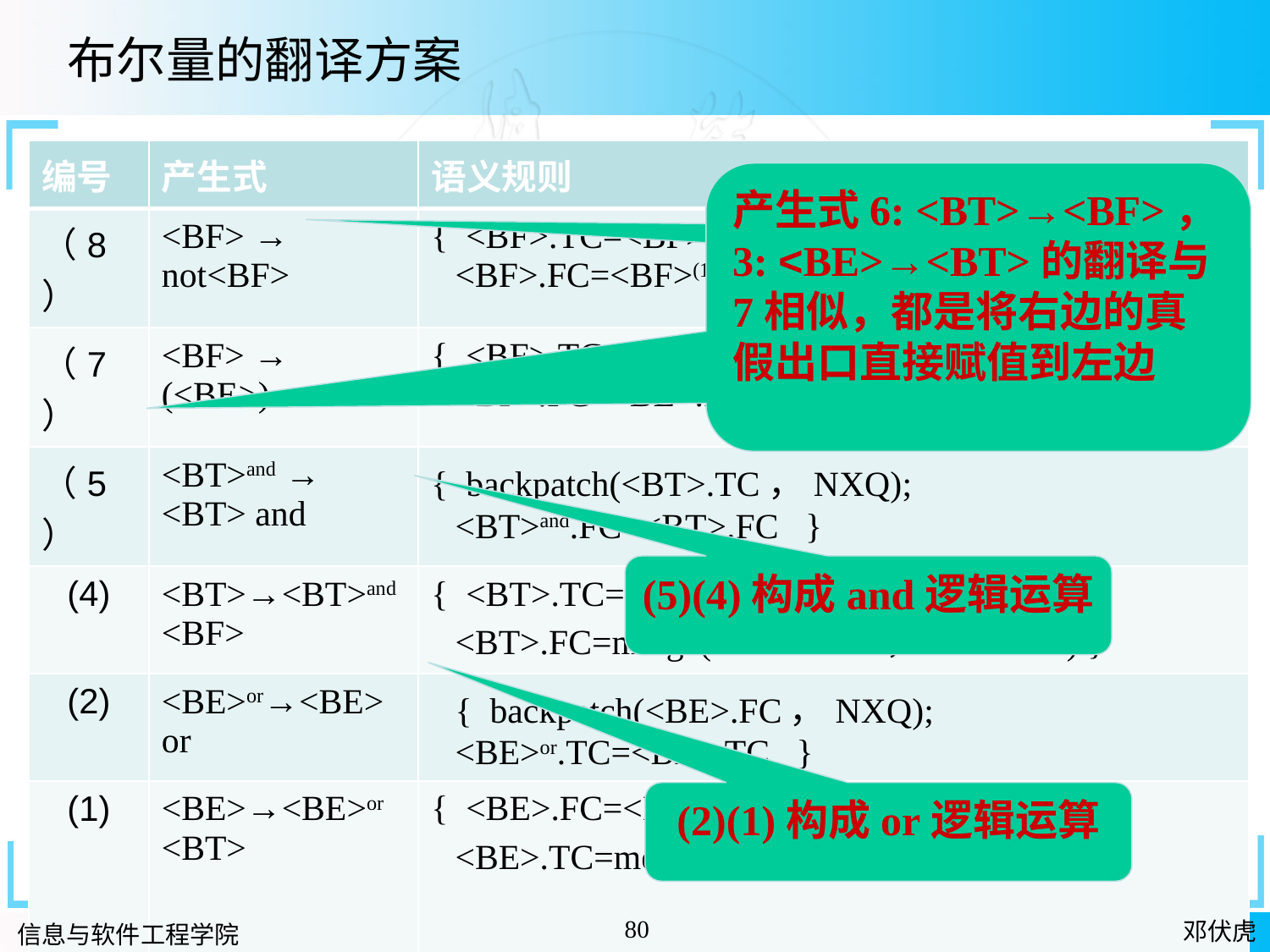

布尔量的翻译方案

| 编号 | 产生式 | 语义规则 |
| --- | --- | --- |
| （8） | <BF> → not<BF> | { <BF>.TC=<BF>(1).FC; <BF>.FC=<BF>(1).TC } |
| （7） | <BF> → (<BE>) | { <BF>.TC=<BE>.TC; <BF>.FC=<BE>.FC } |
| （5） | <BT>and → <BT> and | { backpatch(<BT>.TC，NXQ); <BT>and.FC=<BT>.FC } |
| (4) | <BT>→<BT>and <BF> | { <BT>.TC=<BF>.TC; <BT>.FC=merge(<BT>and.FC，<BF>.FC) } |
| (2) | <BE>or→<BE> or | { backpatch(<BE>.FC，NXQ); <BE>or.TC=<BE>.TC } |
| (1) | <BE>→<BE>or <BT> | { <BE>.FC=<BT>.FC; <BE>.TC=merge(<BE>or.TC，<BT>.TC) } |
产生式6: <BT>→<BF>，3: <BE>→<BT>的翻译与7相似，都是将右边的真假出口直接赋值到左边
not逻辑运算
(5)(4)构成and逻辑运算
(2)(1)构成or逻辑运算
80
邓伏虎
信息与软件工程学院